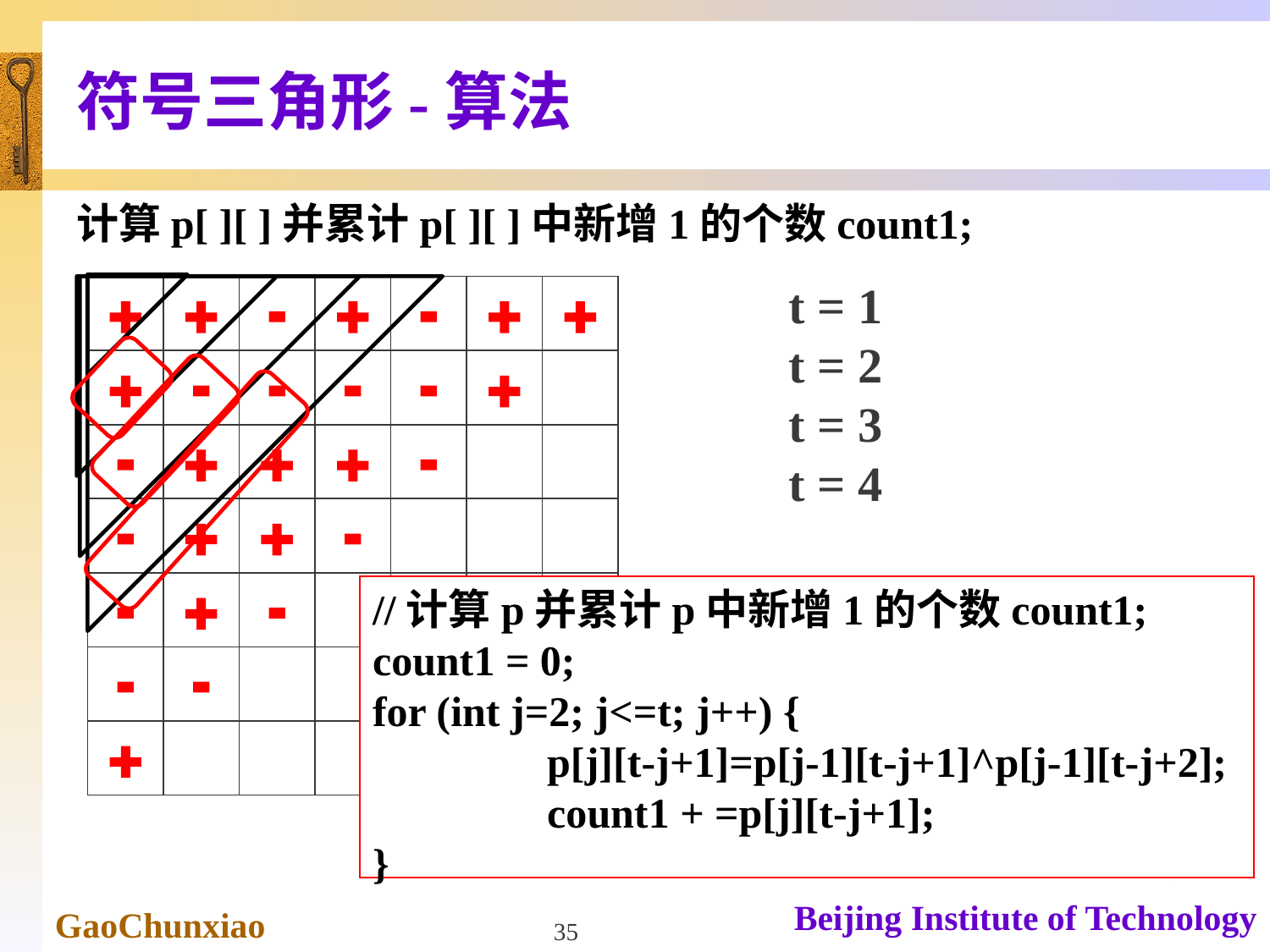

# 符号三角形-算法
计算p[ ][ ]并累计p[ ][ ]中新增1的个数count1;
t = 1
t = 2
t = 3
t = 4

| + | + | - | + | - | + | + |
| --- | --- | --- | --- | --- | --- | --- |
| + | - | - | - | - | + |  |
| - | + | + | + | - |  |  |
| - | + | + | - |  |  |  |
| - | + | - |  |  |  |  |
| - | - |  |  |  |  |  |
| + |  |  |  |  |  |  |

//计算p并累计p中新增1的个数count1;
count1 = 0;
for (int j=2; j<=t; j++) {
		p[j][t-j+1]=p[j-1][t-j+1]^p[j-1][t-j+2];
		count1 + =p[j][t-j+1];
}
35